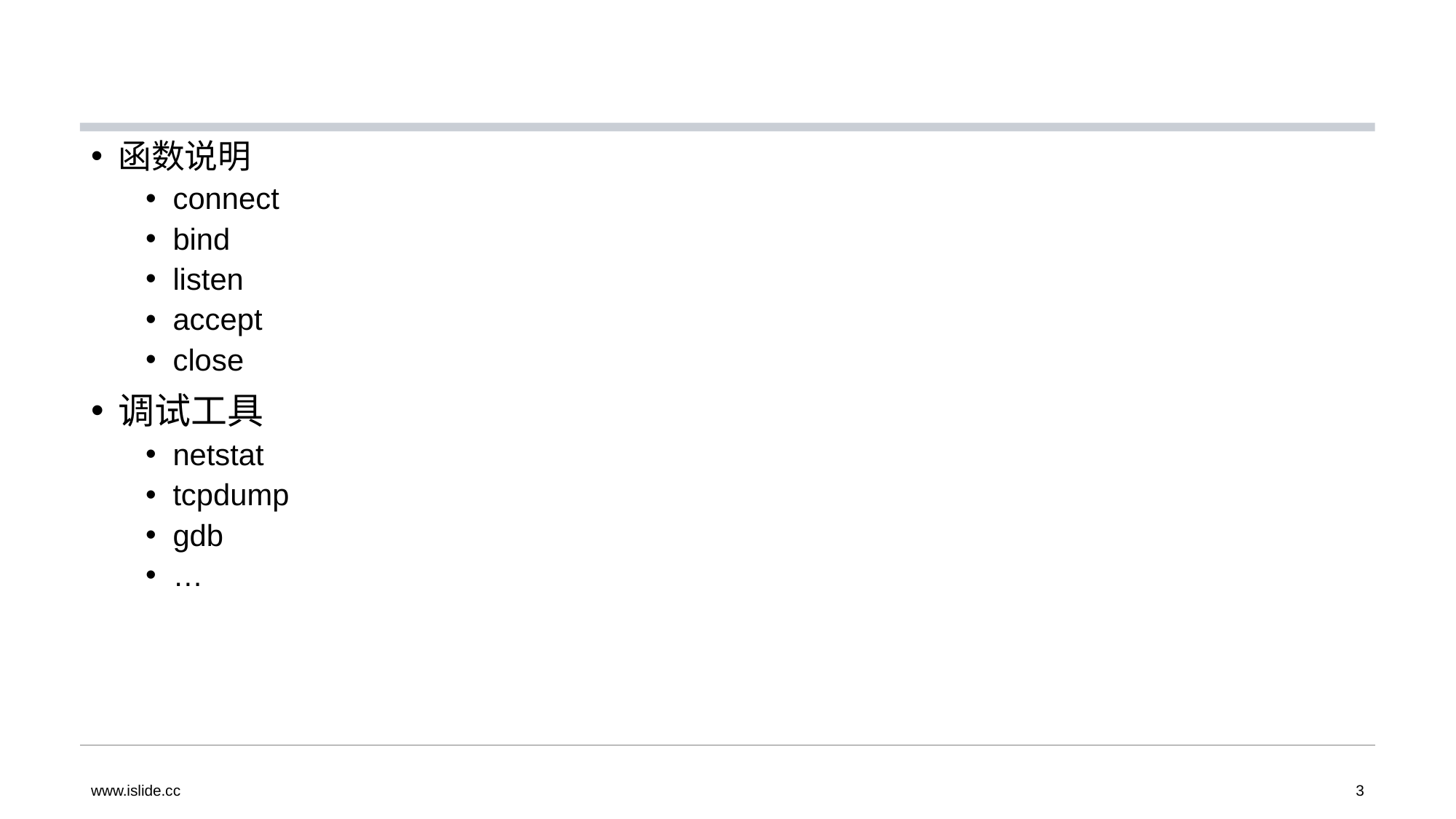

#
函数说明
connect
bind
listen
accept
close
调试工具
netstat
tcpdump
gdb
…

www.islide.cc
3